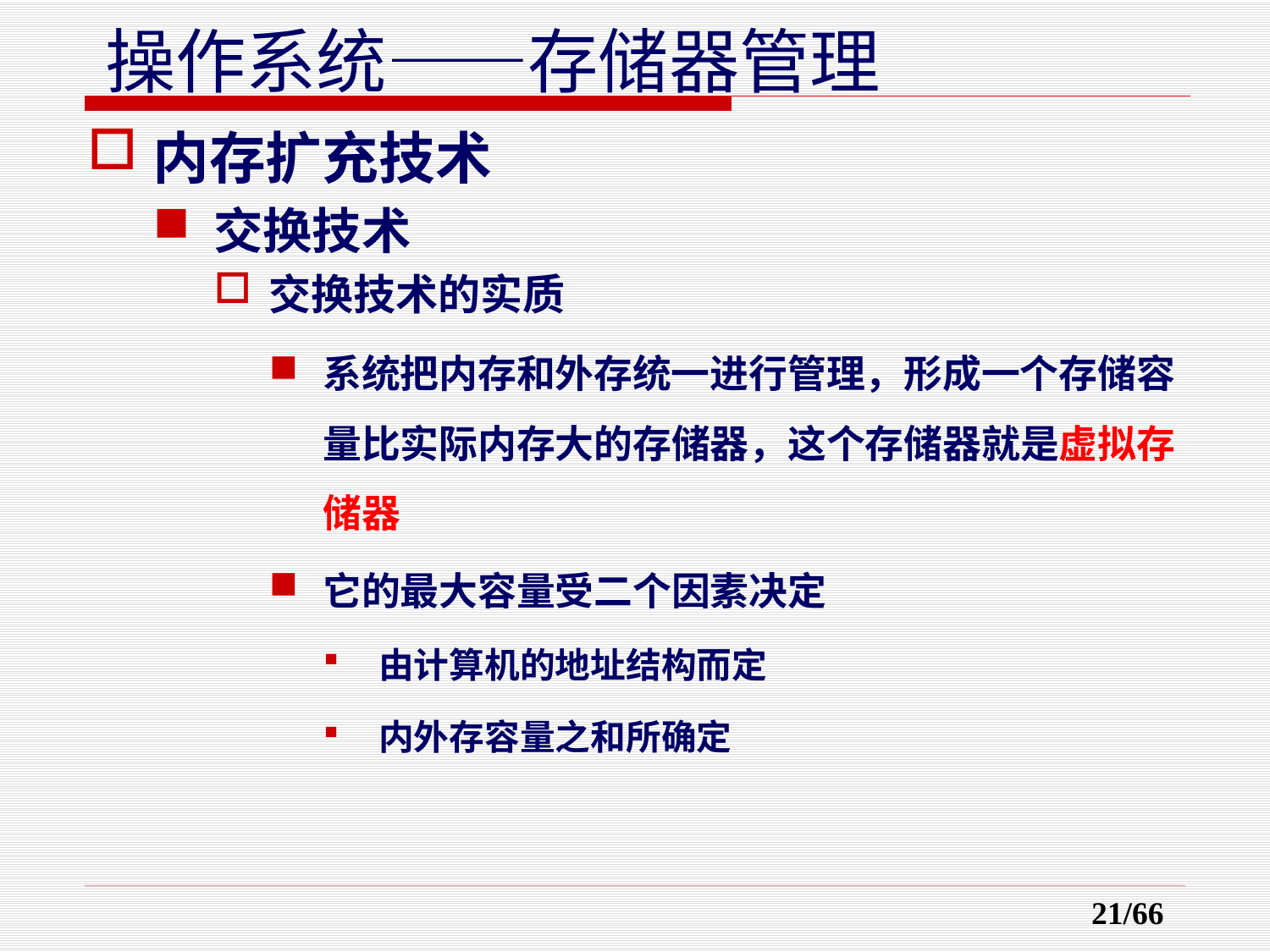

内存扩充技术
交换技术
交换技术的实质
系统把内存和外存统一进行管理，形成一个存储容量比实际内存大的存储器，这个存储器就是虚拟存储器
它的最大容量受二个因素决定
由计算机的地址结构而定
内外存容量之和所确定